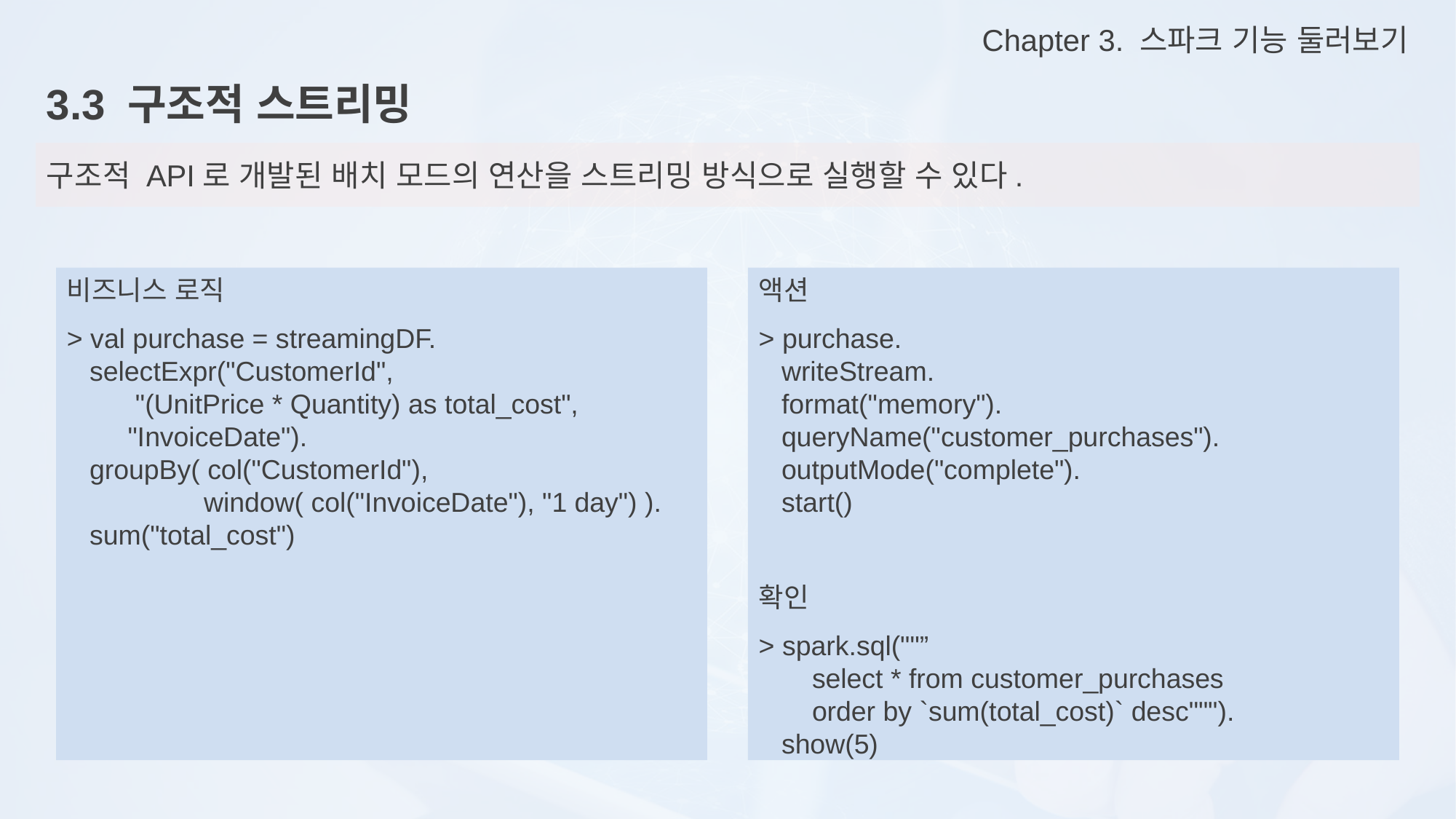

Chapter 3. 스파크 기능 둘러보기
3.3 구조적 스트리밍
구조적 API로 개발된 배치 모드의 연산을 스트리밍 방식으로 실행할 수 있다.

비즈니스 로직
> val purchase = streamingDF.
   selectExpr("CustomerId",
         "(UnitPrice * Quantity) as total_cost",
        "InvoiceDate").
   groupBy( col("CustomerId"),
                  window( col("InvoiceDate"), "1 day") ).
   sum("total_cost")
액션
> purchase.
   writeStream.
   format("memory").
   queryName("customer_purchases").
   outputMode("complete").
   start()

확인
> spark.sql(""”
       select * from customer_purchases
       order by `sum(total_cost)` desc""").
   show(5)